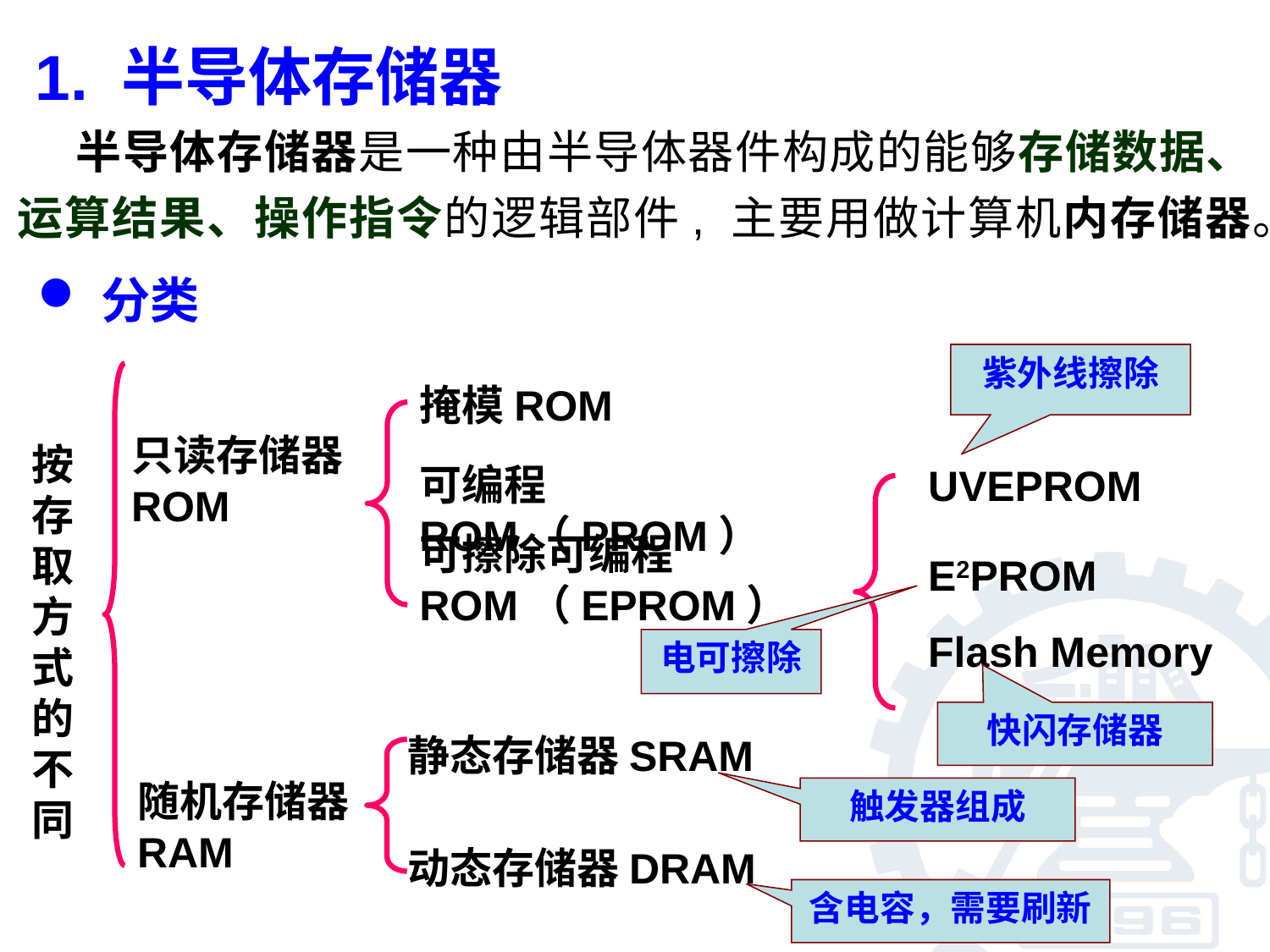

1. 半导体存储器
    半导体存储器是一种由半导体器件构成的能够存储数据、运算结果、操作指令的逻辑部件, 主要用做计算机内存储器。
分类
紫外线擦除

掩模ROM

只读存储器ROM
按存取方式的不同
可编程ROM（PROM）
UVEPROM

可擦除可编程ROM（EPROM）
E2PROM
Flash Memory
电可擦除
快闪存储器
静态存储器SRAM

随机存储器RAM
触发器组成

动态存储器DRAM
含电容，需要刷新